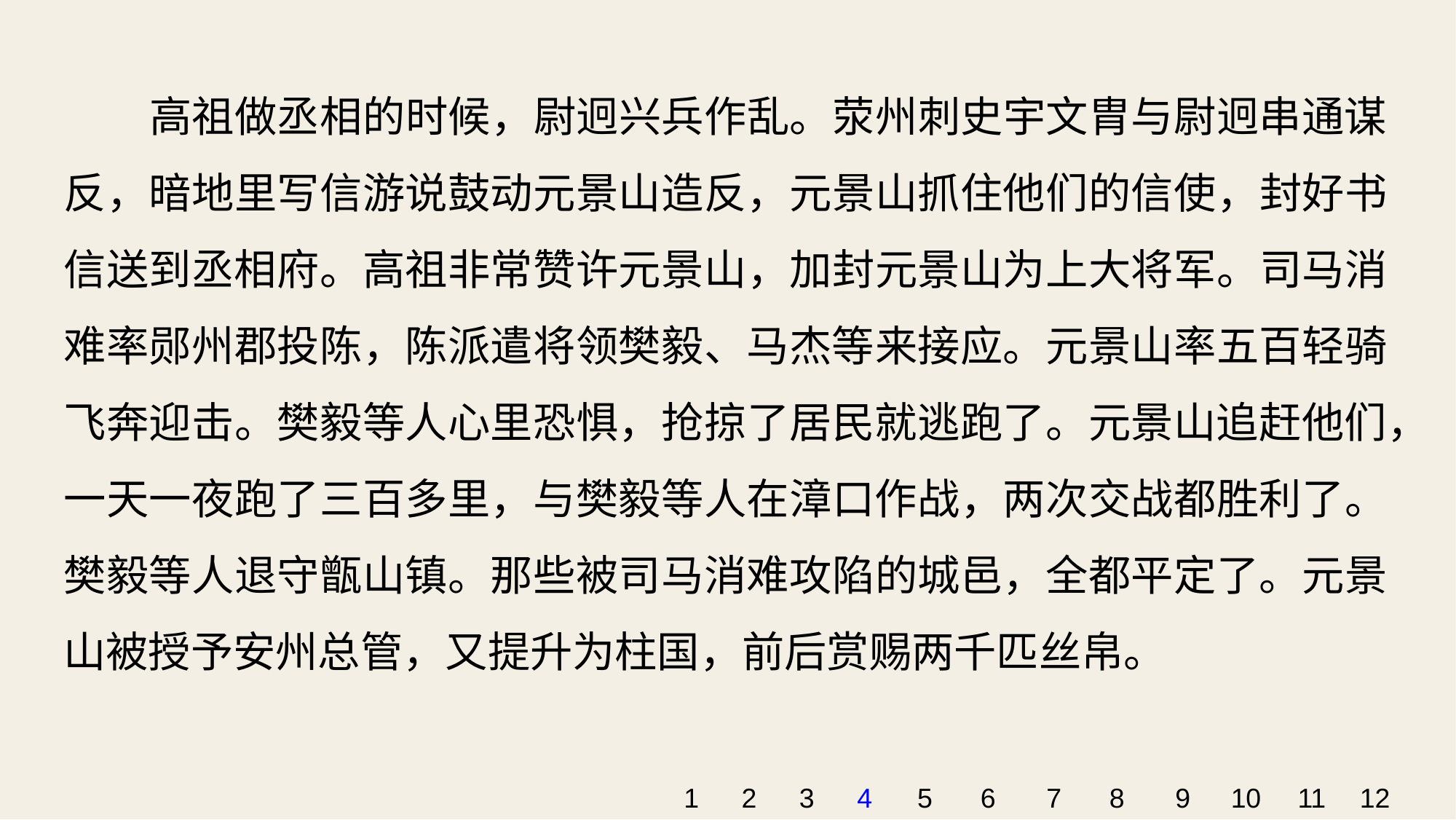

高祖做丞相的时候，尉迥兴兵作乱。荥州刺史宇文胄与尉迥串通谋反，暗地里写信游说鼓动元景山造反，元景山抓住他们的信使，封好书信送到丞相府。高祖非常赞许元景山，加封元景山为上大将军。司马消难率郧州郡投陈，陈派遣将领樊毅、马杰等来接应。元景山率五百轻骑飞奔迎击。樊毅等人心里恐惧，抢掠了居民就逃跑了。元景山追赶他们，一天一夜跑了三百多里，与樊毅等人在漳口作战，两次交战都胜利了。樊毅等人退守甑山镇。那些被司马消难攻陷的城邑，全都平定了。元景山被授予安州总管，又提升为柱国，前后赏赐两千匹丝帛。
1
2
3
4
5
6
7
8
9
10
11
12